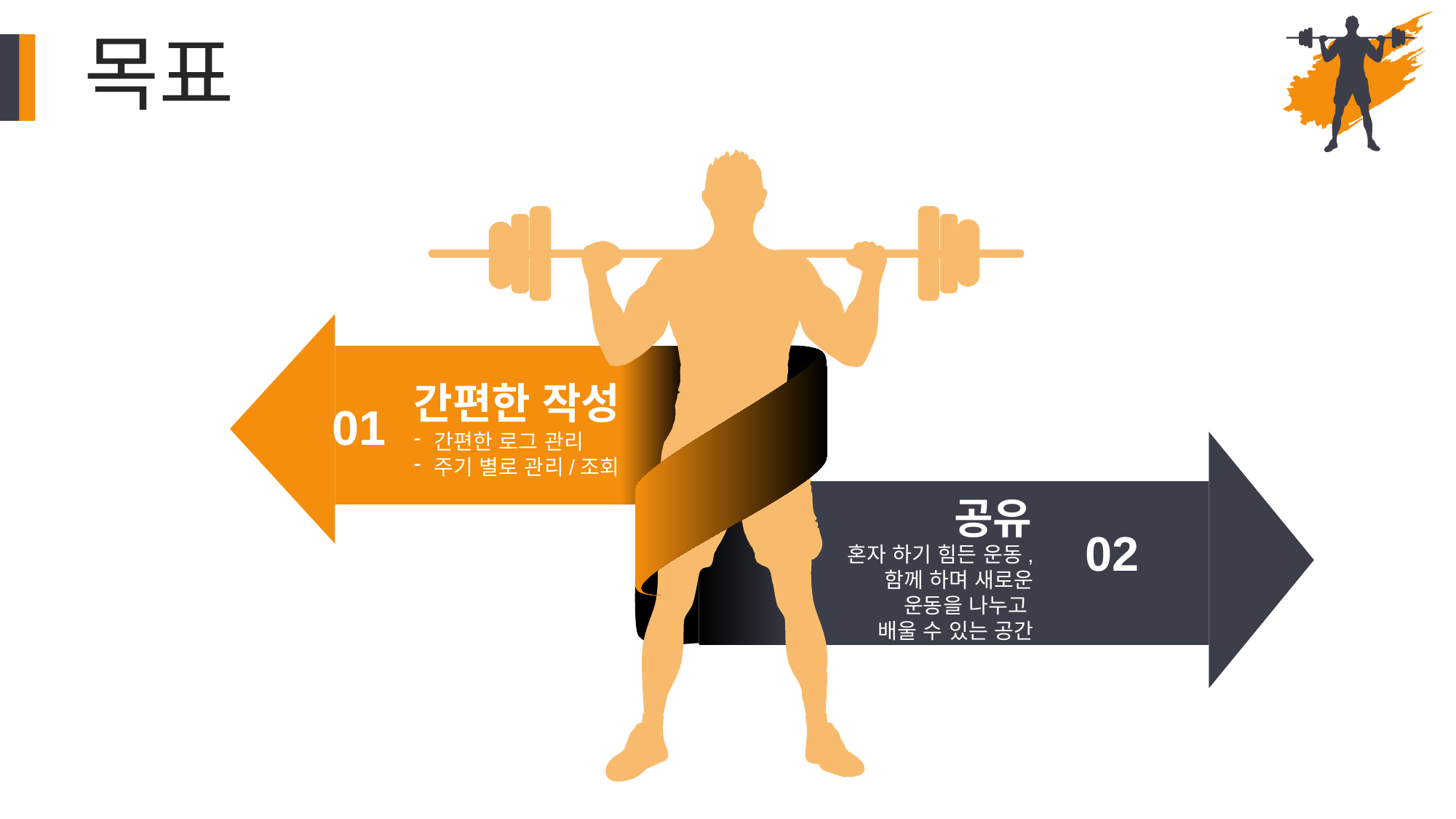

목표

간편한 작성
간편한 로그 관리
주기 별로 관리/조회

01

공유
혼자 하기 힘든 운동, 함께 하며 새로운 운동을 나누고
배울 수 있는 공간

02